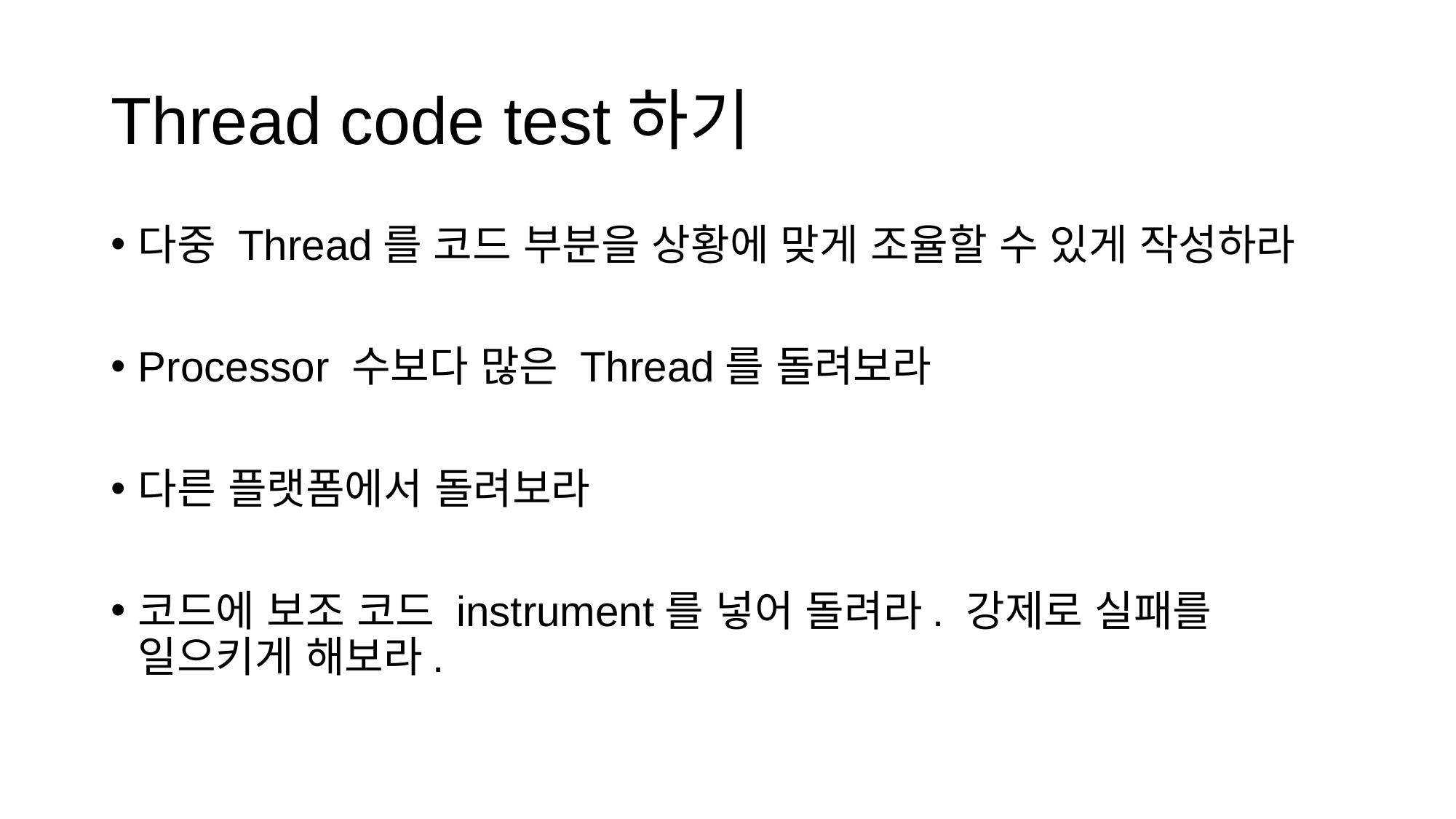

# Thread code test하기
다중 Thread를 코드 부분을 상황에 맞게 조율할 수 있게 작성하라

Processor 수보다 많은 Thread를 돌려보라

다른 플랫폼에서 돌려보라

코드에 보조 코드 instrument를 넣어 돌려라. 강제로 실패를 일으키게 해보라.